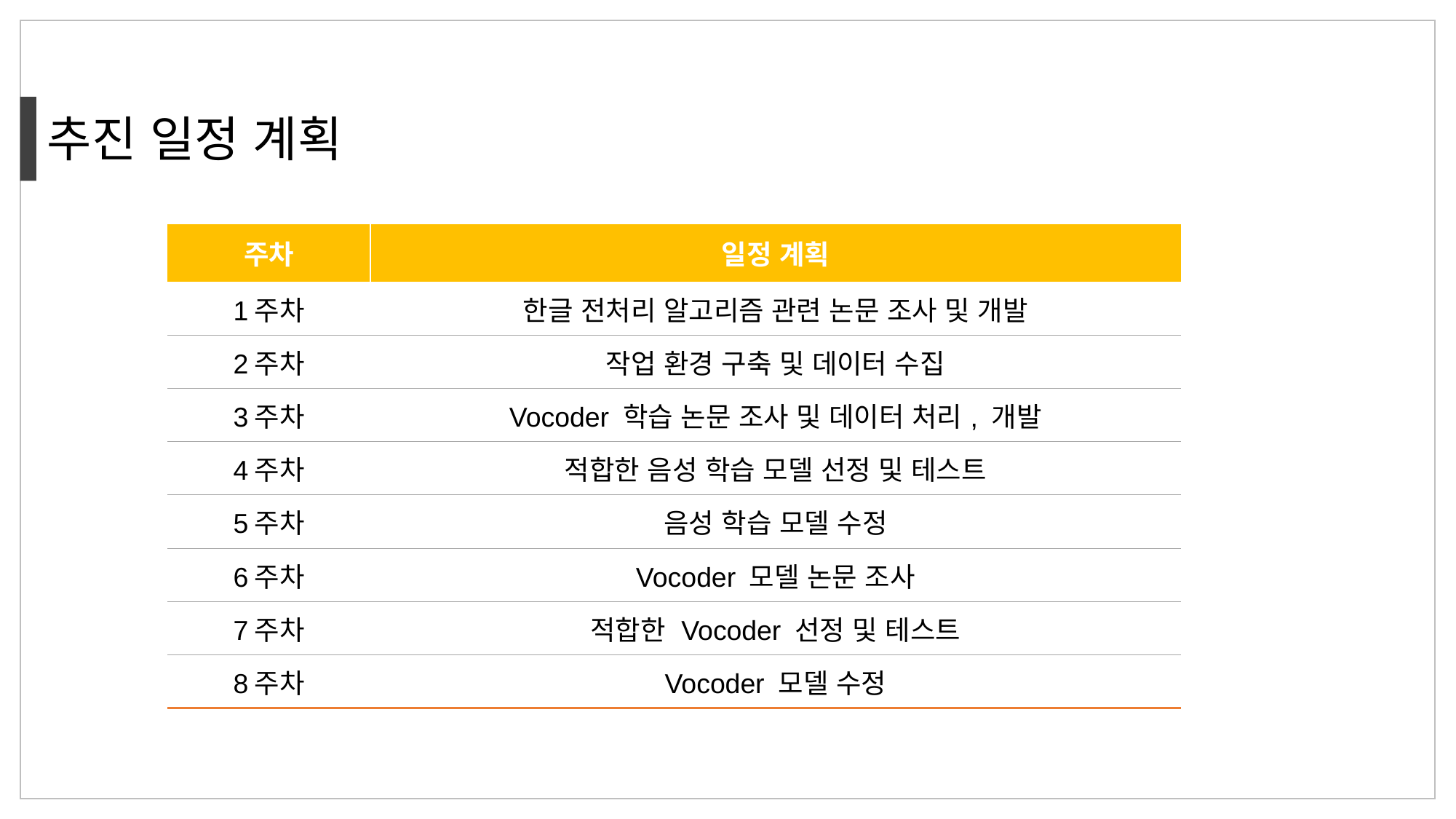

추진 일정 계획

| 주차 | 일정 계획 |
| --- | --- |
| 1주차 | 한글 전처리 알고리즘 관련 논문 조사 및 개발 |
| 2주차 | 작업 환경 구축 및 데이터 수집 |
| 3주차 | Vocoder 학습 논문 조사 및 데이터 처리, 개발 |
| 4주차 | 적합한 음성 학습 모델 선정 및 테스트 |
| 5주차 | 음성 학습 모델 수정 |
| 6주차 | Vocoder 모델 논문 조사 |
| 7주차 | 적합한 Vocoder 선정 및 테스트 |
| 8주차 | Vocoder 모델 수정 |